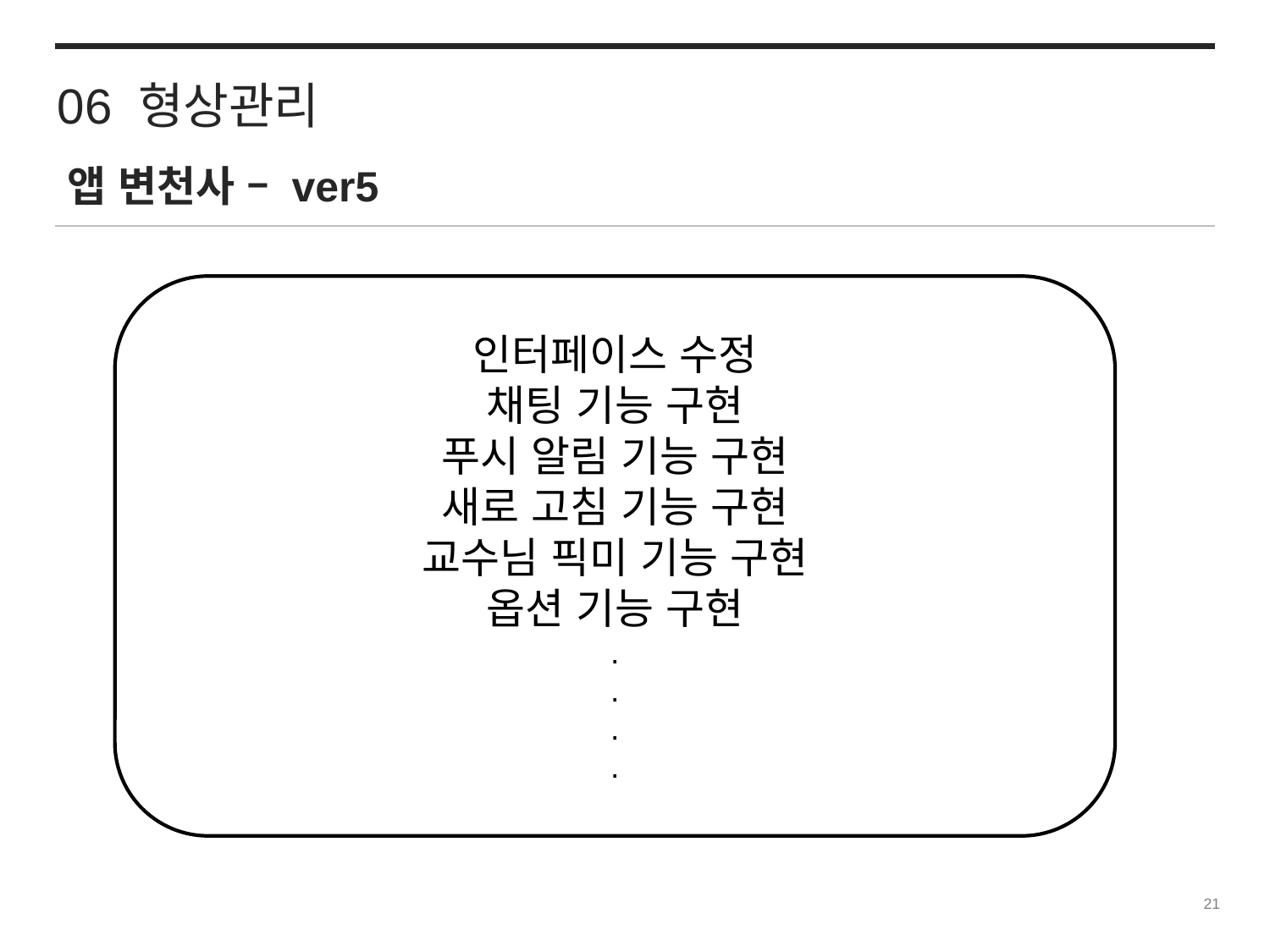

06 형상관리

앱 변천사 – ver5

인터페이스 수정
채팅 기능 구현
푸시 알림 기능 구현
새로 고침 기능 구현
교수님 픽미 기능 구현
옵션 기능 구현
.
.
.
.